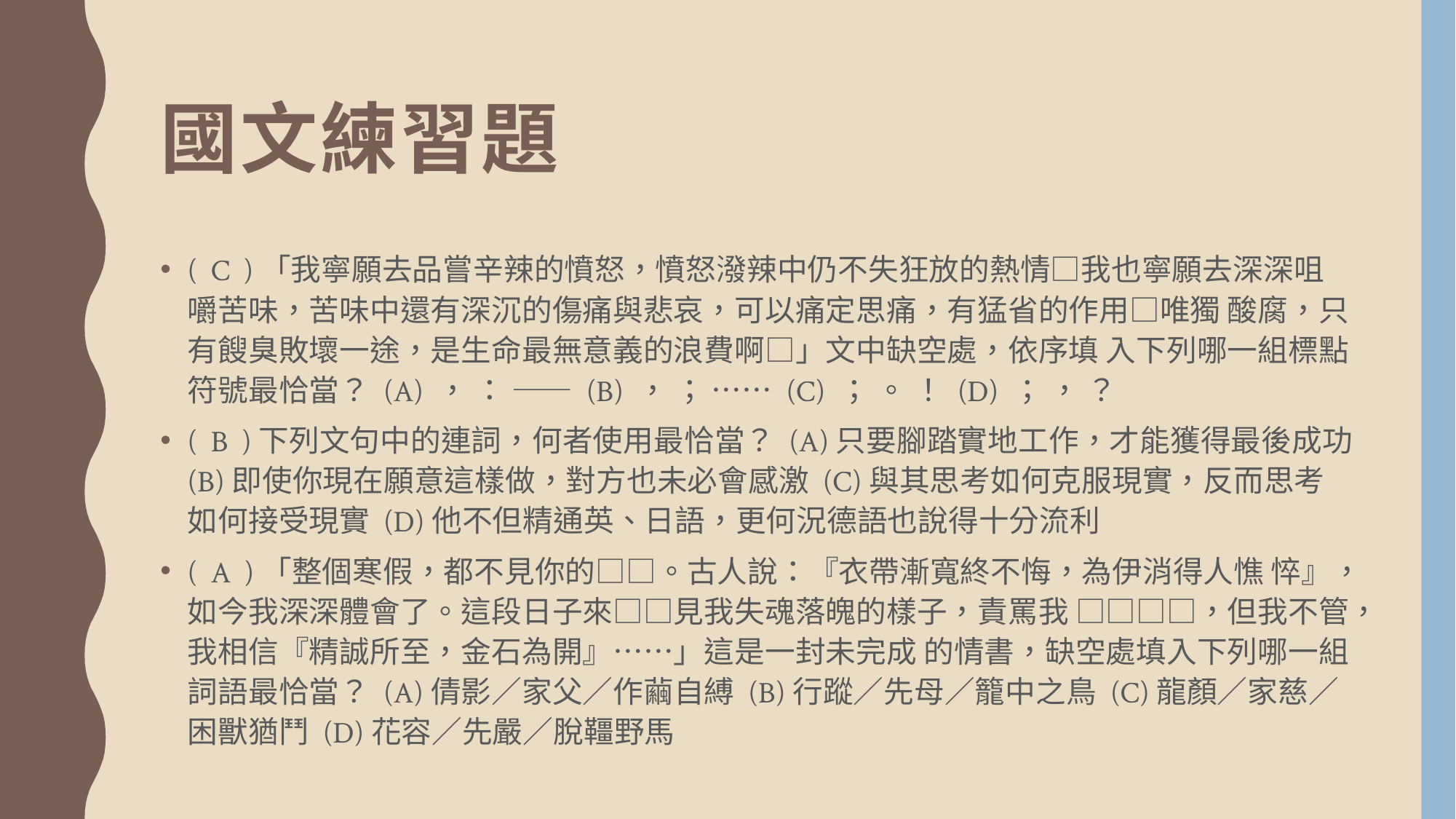

# 國文練習題
(  C  )「我寧願去品嘗辛辣的憤怒，憤怒潑辣中仍不失狂放的熱情□我也寧願去深深咀 嚼苦味，苦味中還有深沉的傷痛與悲哀，可以痛定思痛，有猛省的作用□唯獨 酸腐，只有餿臭敗壞一途，是生命最無意義的浪費啊□」文中缺空處，依序填 入下列哪一組標點符號最恰當？ (A) ， ： ―― (B) ， ； …… (C) ； 。 ！ (D) ； ， ？
(  B  )下列文句中的連詞，何者使用最恰當？ (A)只要腳踏實地工作，才能獲得最後成功 (B)即使你現在願意這樣做，對方也未必會感激 (C)與其思考如何克服現實，反而思考如何接受現實 (D)他不但精通英、日語，更何況德語也說得十分流利
(  A  )「整個寒假，都不見你的□□。古人說：『衣帶漸寬終不悔，為伊消得人憔 悴』，如今我深深體會了。這段日子來□□見我失魂落魄的樣子，責罵我 □□□□，但我不管，我相信『精誠所至，金石為開』……」這是一封未完成 的情書，缺空處填入下列哪一組詞語最恰當？ (A)倩影／家父／作繭自縛 (B)行蹤／先母／籠中之鳥 (C)龍顏／家慈／困獸猶鬥 (D)花容／先嚴／脫韁野馬